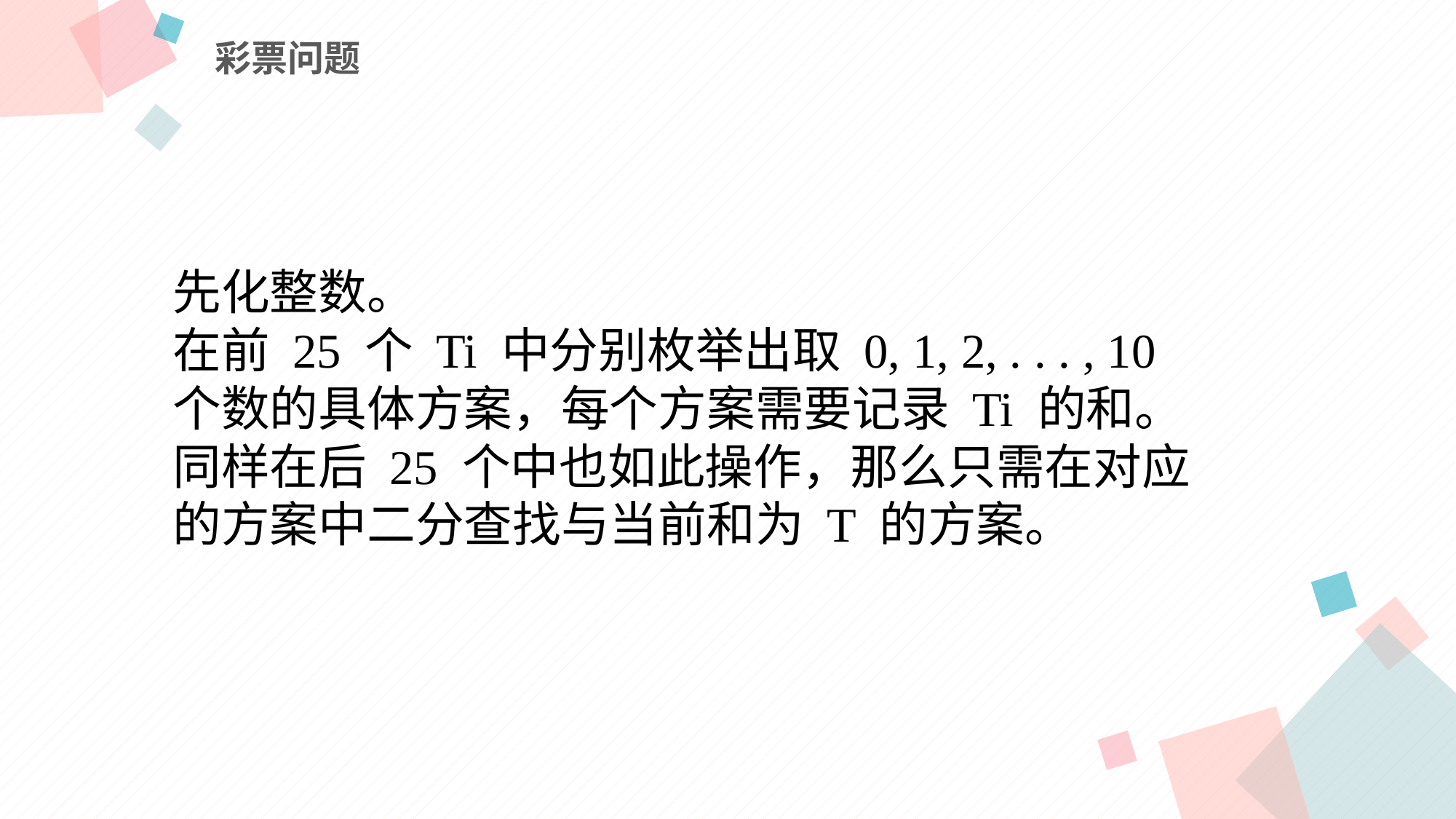

彩票问题
先化整数。
在前 25 个 Ti 中分别枚举出取 0, 1, 2, . . . , 10 个数的具体方案，每个方案需要记录 Ti 的和。 同样在后 25 个中也如此操作，那么只需在对应的方案中二分查找与当前和为 T 的方案。